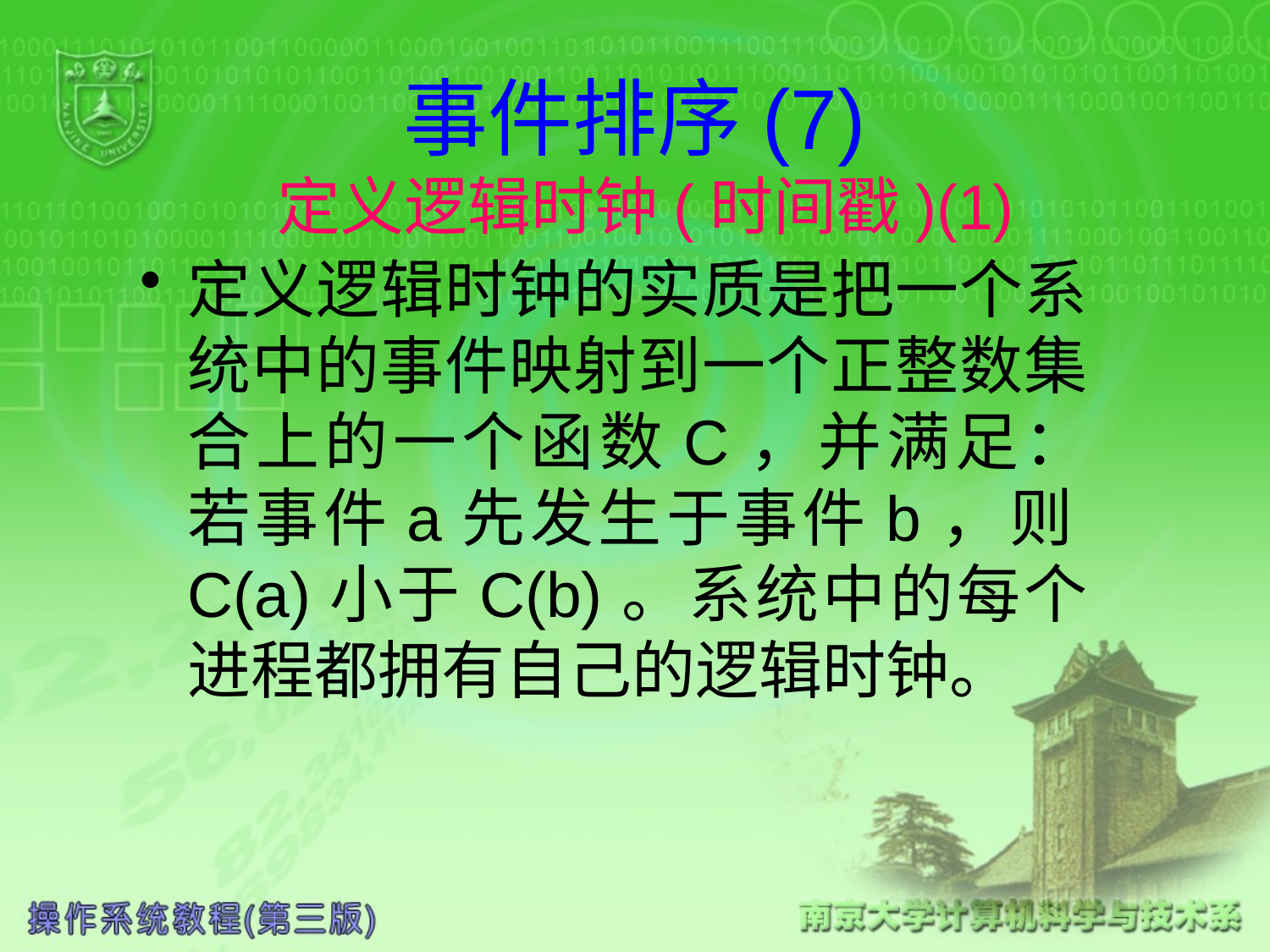

# 事件排序(7) 定义逻辑时钟(时间戳)(1)
定义逻辑时钟的实质是把一个系统中的事件映射到一个正整数集合上的一个函数C，并满足：若事件a先发生于事件b，则C(a)小于C(b)。系统中的每个进程都拥有自己的逻辑时钟。